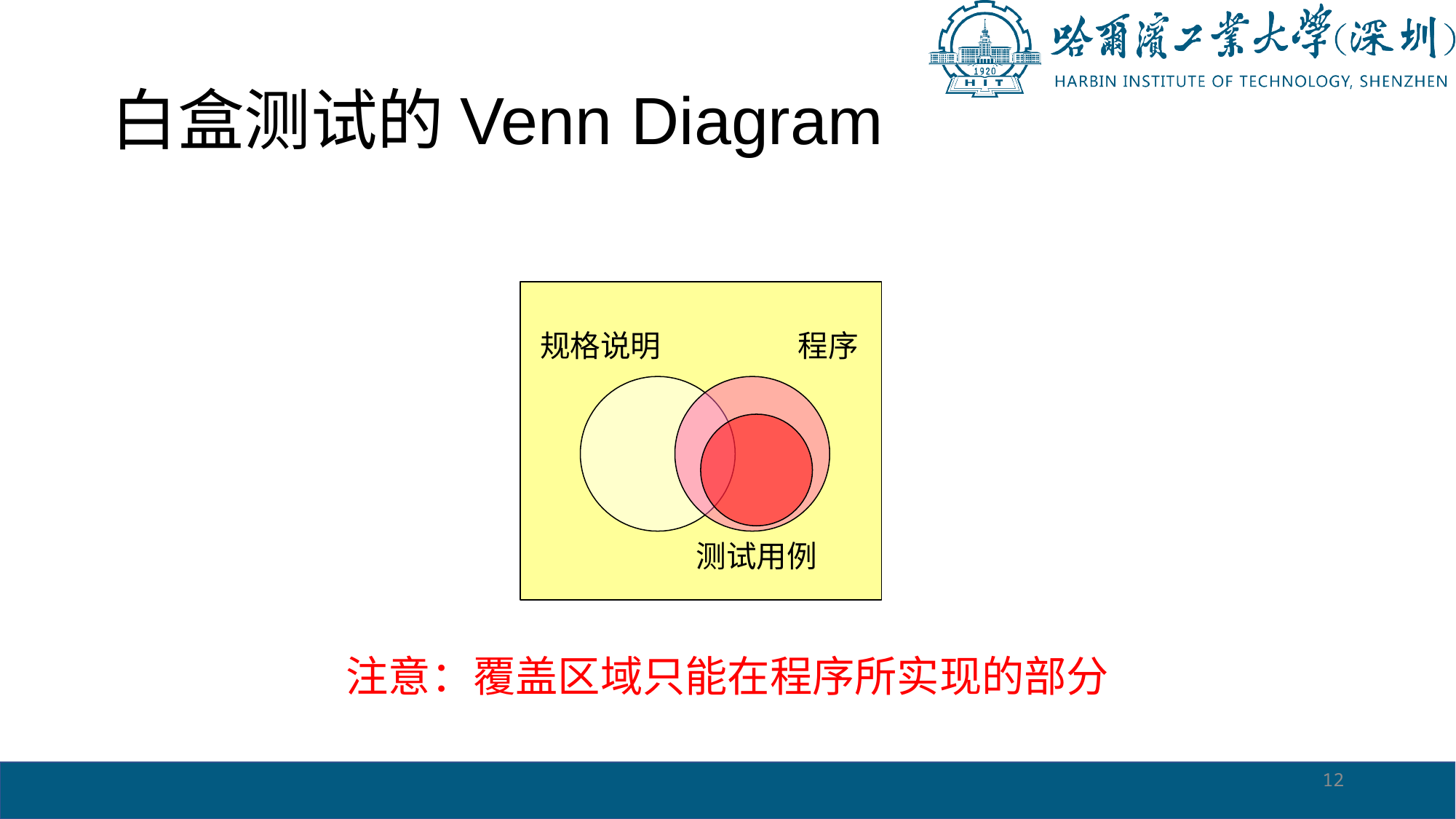

# 白盒测试的Venn Diagram

注意：覆盖区域只能在程序所实现的部分

规格说明
程序

测试用例
12